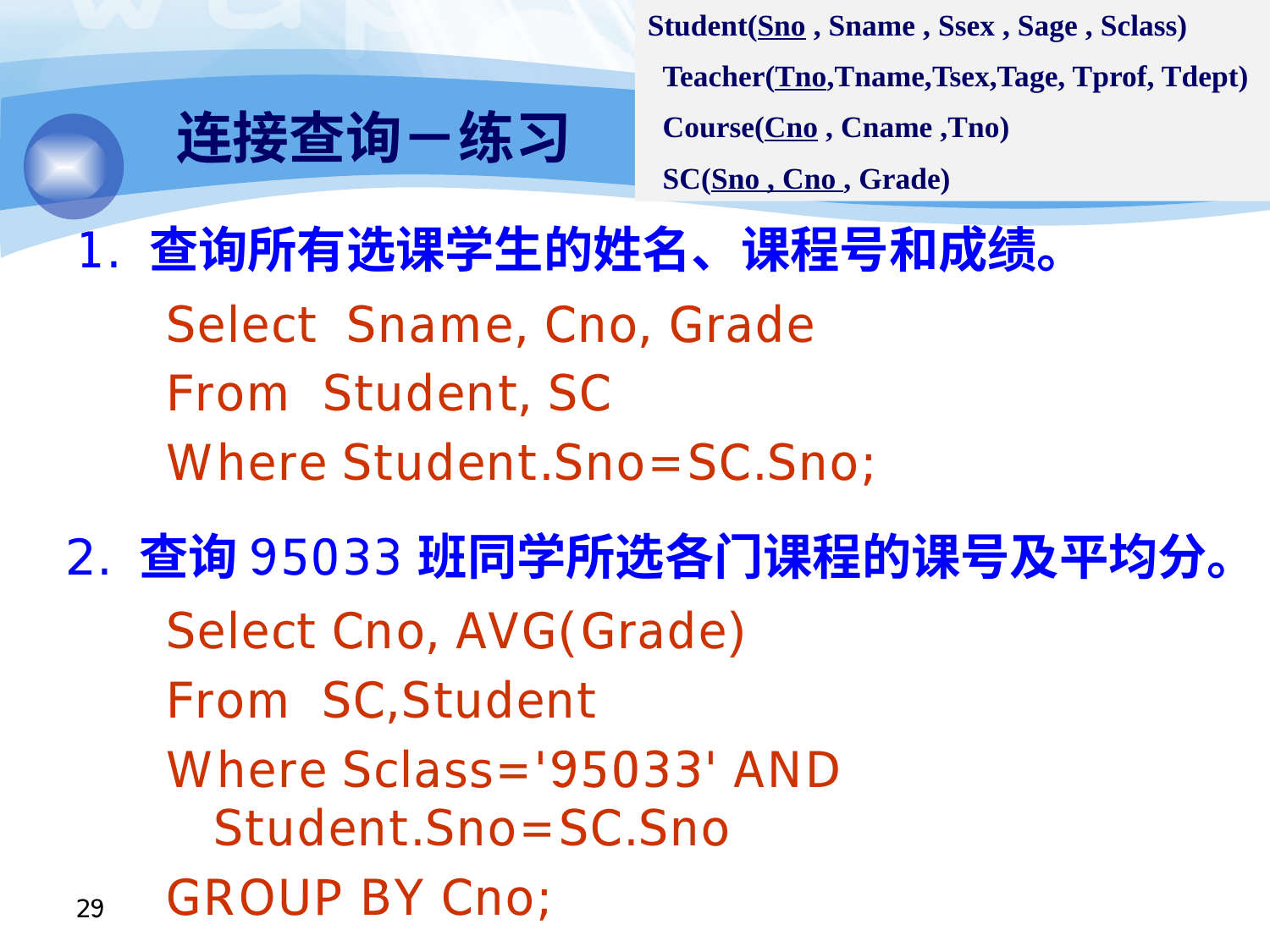

Student(Sno , Sname , Ssex , Sage , Sclass)
  Teacher(Tno,Tname,Tsex,Tage, Tprof, Tdept)
  Course(Cno , Cname ,Tno)
  SC(Sno , Cno , Grade)
# 连接查询－练习
1. 查询所有选课学生的姓名、课程号和成绩。
Select  Sname, Cno, Grade
From  Student, SC
Where Student.Sno=SC.Sno;
2. 查询95033班同学所选各门课程的课号及平均分。
Select Cno, AVG(Grade)
From  SC,Student
Where Sclass='95033' AND Student.Sno=SC.Sno
GROUP BY Cno;
29